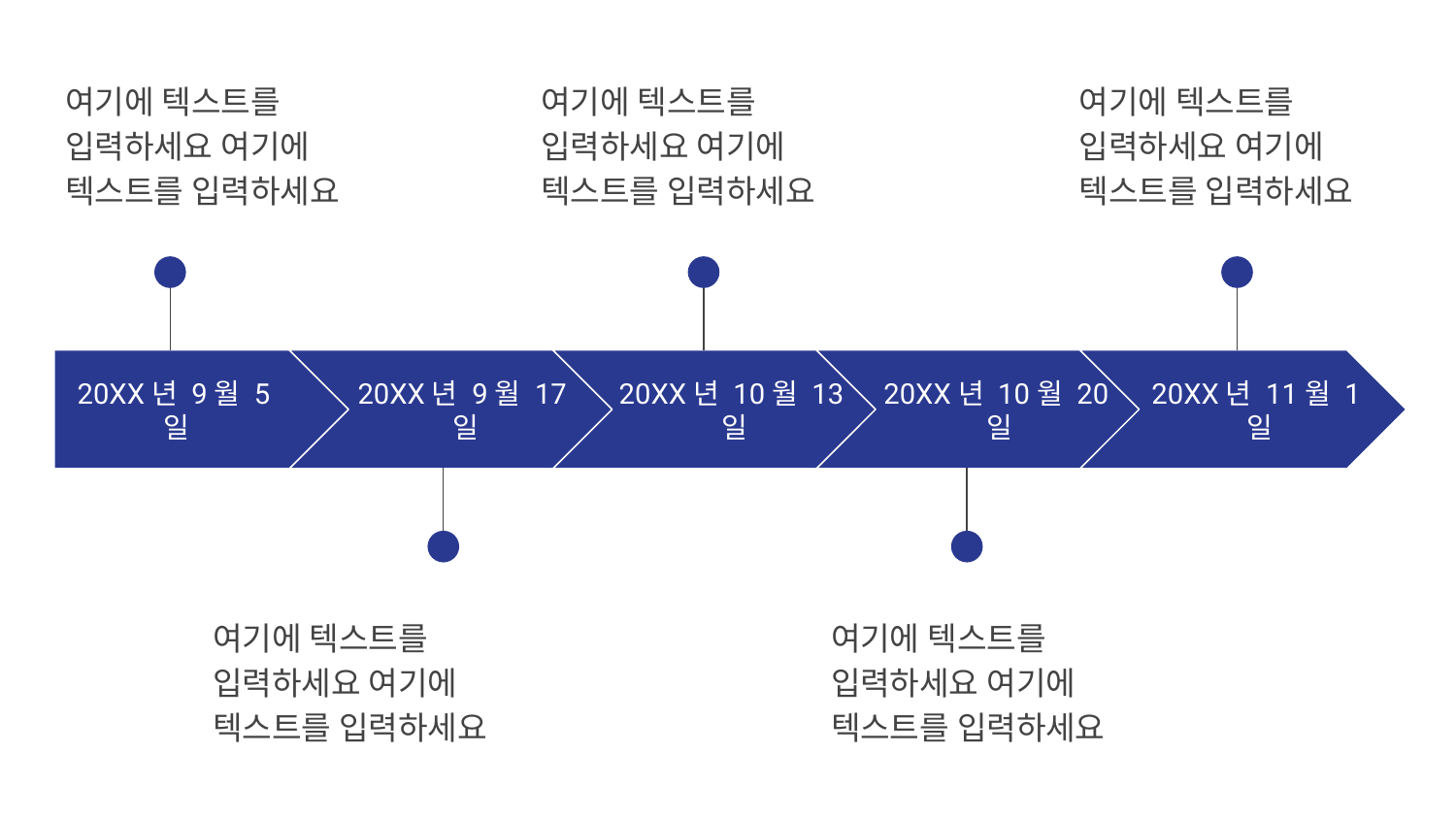

여기에 텍스트를 입력하세요 여기에 텍스트를 입력하세요
여기에 텍스트를 입력하세요 여기에 텍스트를 입력하세요

여기에 텍스트를 입력하세요 여기에 텍스트를 입력하세요

20XX년 9월 5일
20XX년 9월 17일
20XX년 10월 13일
20XX년 10월 20일
20XX년 11월 1일

여기에 텍스트를 입력하세요 여기에 텍스트를 입력하세요

여기에 텍스트를 입력하세요 여기에 텍스트를 입력하세요